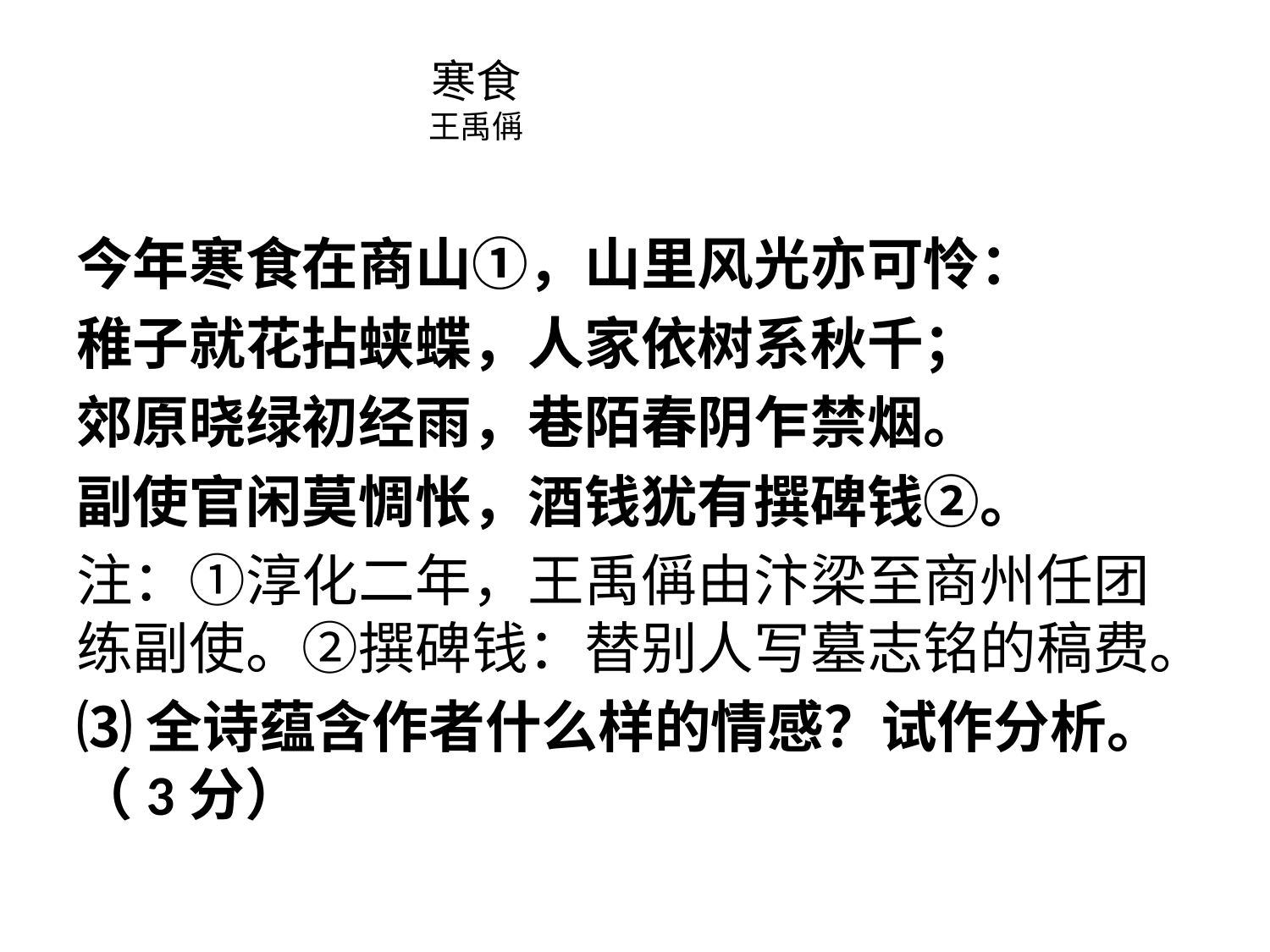

# 寒食 王禹偁
今年寒食在商山①，山里风光亦可怜：
稚子就花拈蛱蝶，人家依树系秋千；
郊原晓绿初经雨，巷陌春阴乍禁烟。
副使官闲莫惆怅，酒钱犹有撰碑钱②。
注：①淳化二年，王禹偁由汴梁至商州任团练副使。②撰碑钱：替别人写墓志铭的稿费。
⑶全诗蕴含作者什么样的情感？试作分析。（3分）